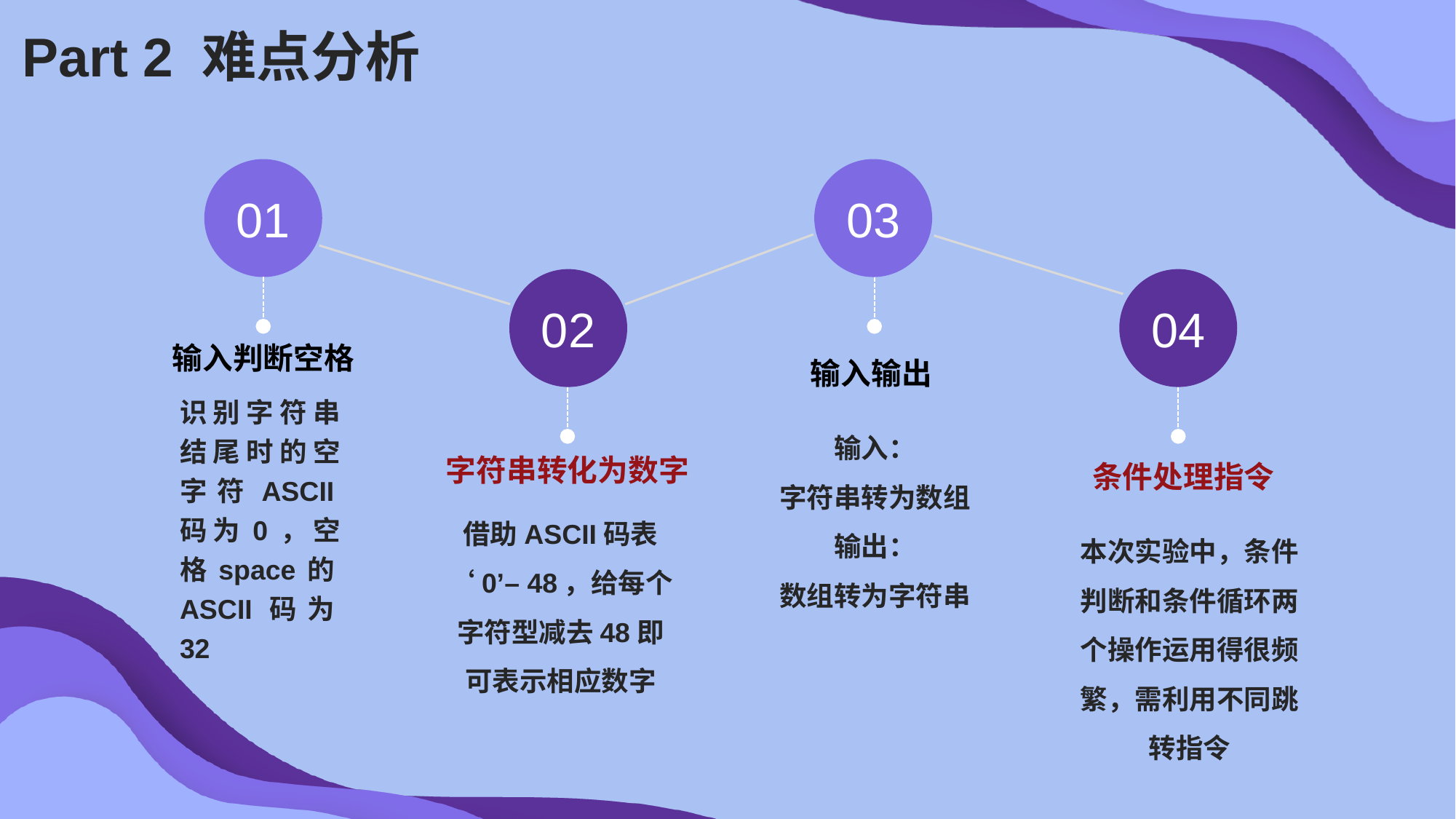

Part 2 难点分析
01
03
02
04
输入判断空格
识别字符串结尾时的空字符ASCII码为0，空格space的ASCII码为32
输入输出

输入：
字符串转为数组
输出：
数组转为字符串
字符串转化为数字

借助ASCII码表 ‘0’– 48，给每个字符型减去48即可表示相应数字

条件处理指令
本次实验中，条件判断和条件循环两个操作运用得很频繁，需利用不同跳转指令